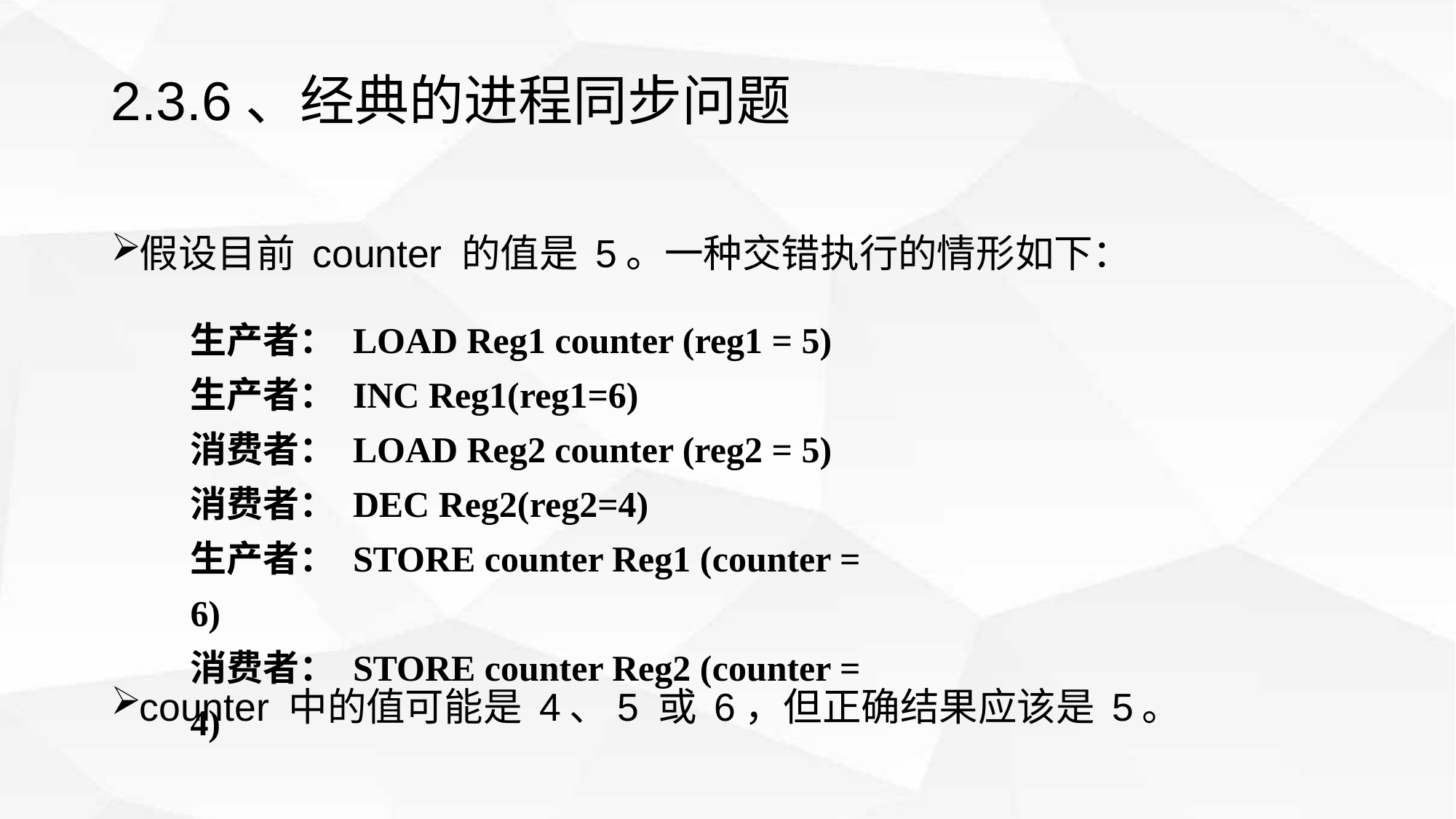

# 2.3.6、经典的进程同步问题
假设目前 counter 的值是 5。一种交错执行的情形如下：

counter 中的值可能是 4、5 或 6，但正确结果应该是 5。

生产者： LOAD Reg1 counter (reg1 = 5)
生产者： INC Reg1(reg1=6)
消费者： LOAD Reg2 counter (reg2 = 5)
消费者： DEC Reg2(reg2=4)
生产者： STORE counter Reg1 (counter = 6)
消费者： STORE counter Reg2 (counter = 4)